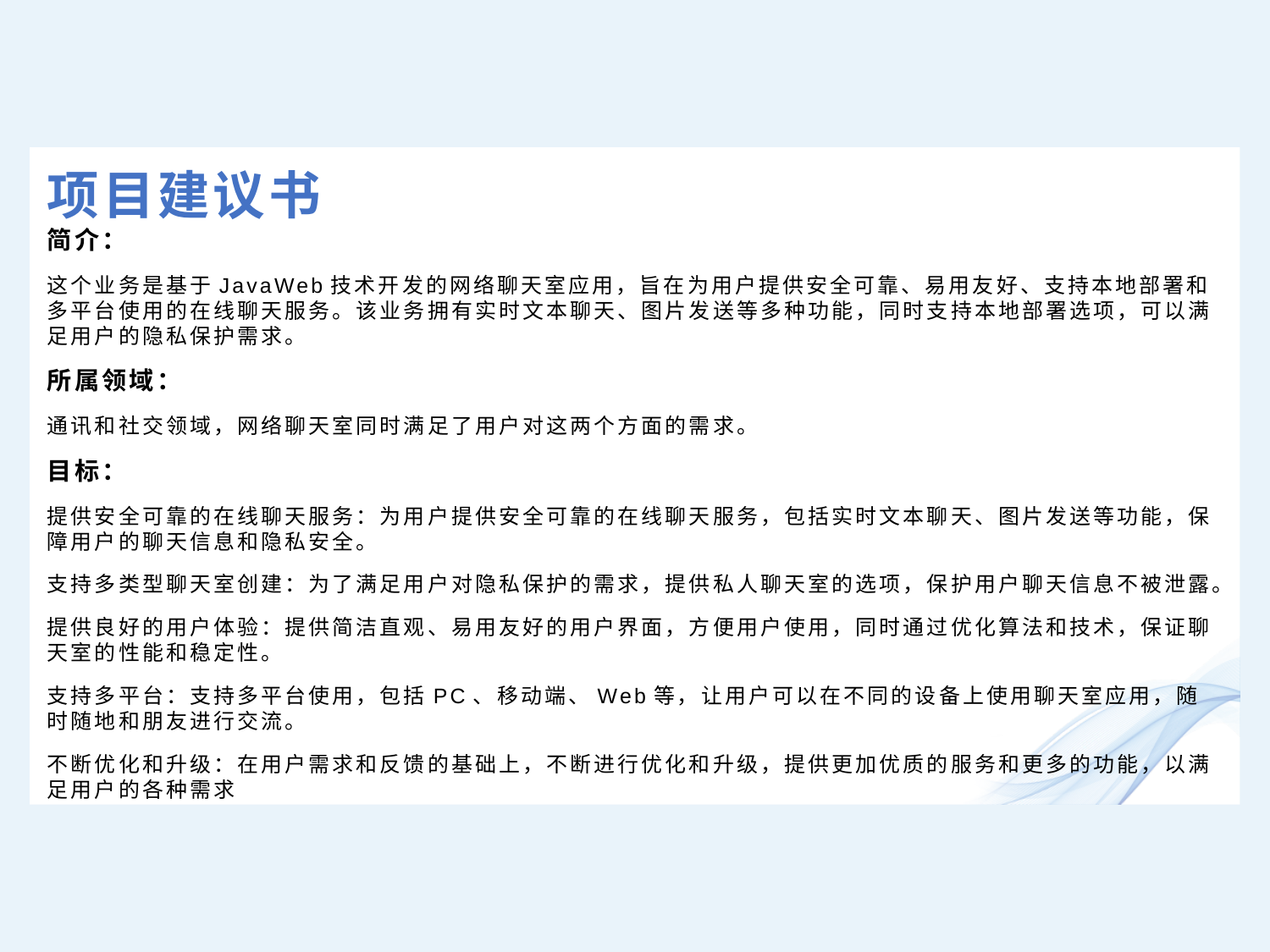

# 项目建议书
简介：
这个业务是基于JavaWeb技术开发的网络聊天室应用，旨在为用户提供安全可靠、易用友好、支持本地部署和多平台使用的在线聊天服务。该业务拥有实时文本聊天、图片发送等多种功能，同时支持本地部署选项，可以满足用户的隐私保护需求。
所属领域：
通讯和社交领域，网络聊天室同时满足了用户对这两个方面的需求。
目标：
提供安全可靠的在线聊天服务：为用户提供安全可靠的在线聊天服务，包括实时文本聊天、图片发送等功能，保障用户的聊天信息和隐私安全。
支持多类型聊天室创建：为了满足用户对隐私保护的需求，提供私人聊天室的选项，保护用户聊天信息不被泄露。
提供良好的用户体验：提供简洁直观、易用友好的用户界面，方便用户使用，同时通过优化算法和技术，保证聊天室的性能和稳定性。
支持多平台：支持多平台使用，包括PC、移动端、Web等，让用户可以在不同的设备上使用聊天室应用，随时随地和朋友进行交流。
不断优化和升级：在用户需求和反馈的基础上，不断进行优化和升级，提供更加优质的服务和更多的功能，以满足用户的各种需求